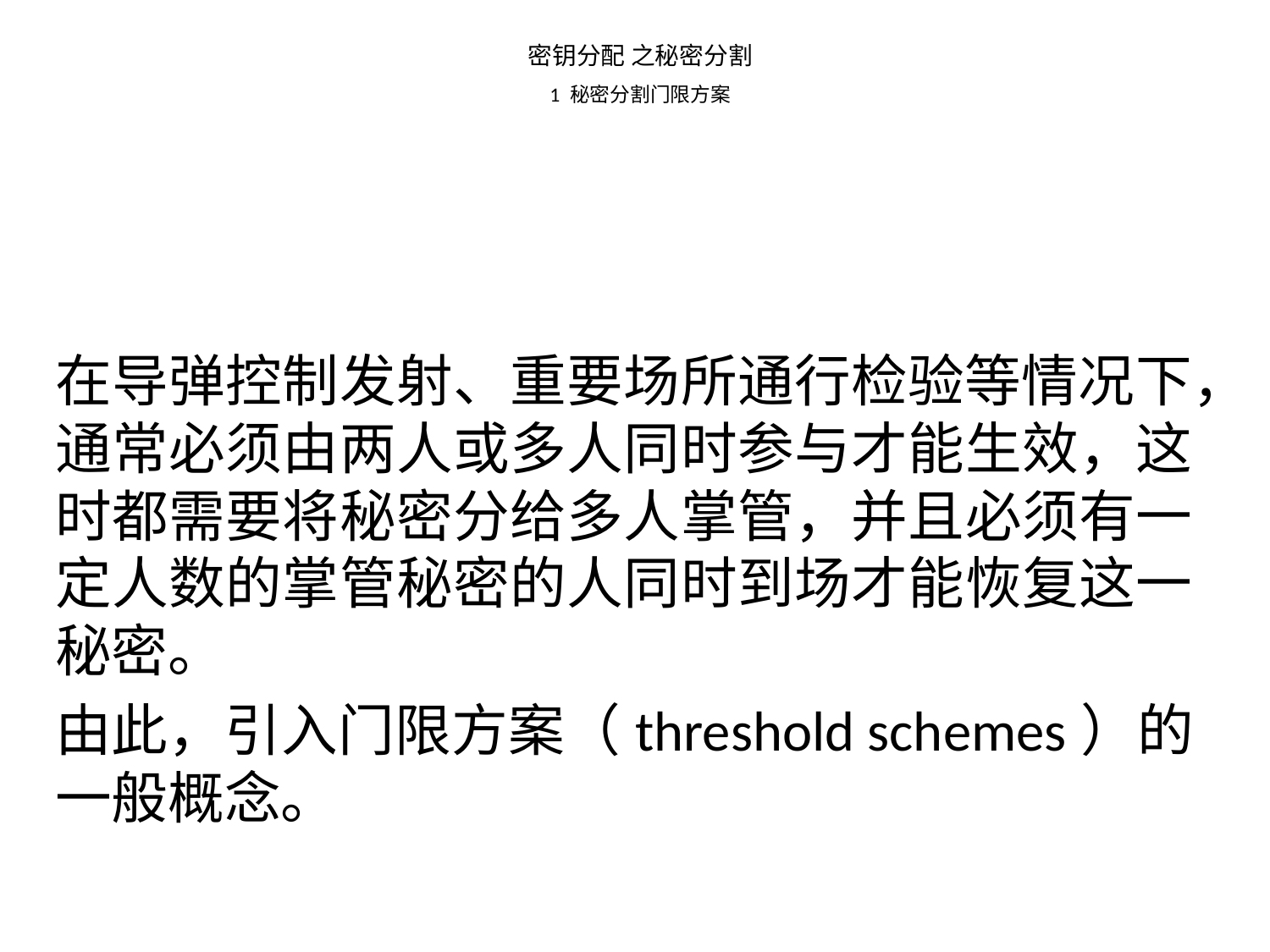

# 密钥分配 之秘密分割 1  秘密分割门限方案
在导弹控制发射、重要场所通行检验等情况下，通常必须由两人或多人同时参与才能生效，这时都需要将秘密分给多人掌管，并且必须有一定人数的掌管秘密的人同时到场才能恢复这一秘密。
由此，引入门限方案（threshold schemes）的一般概念。